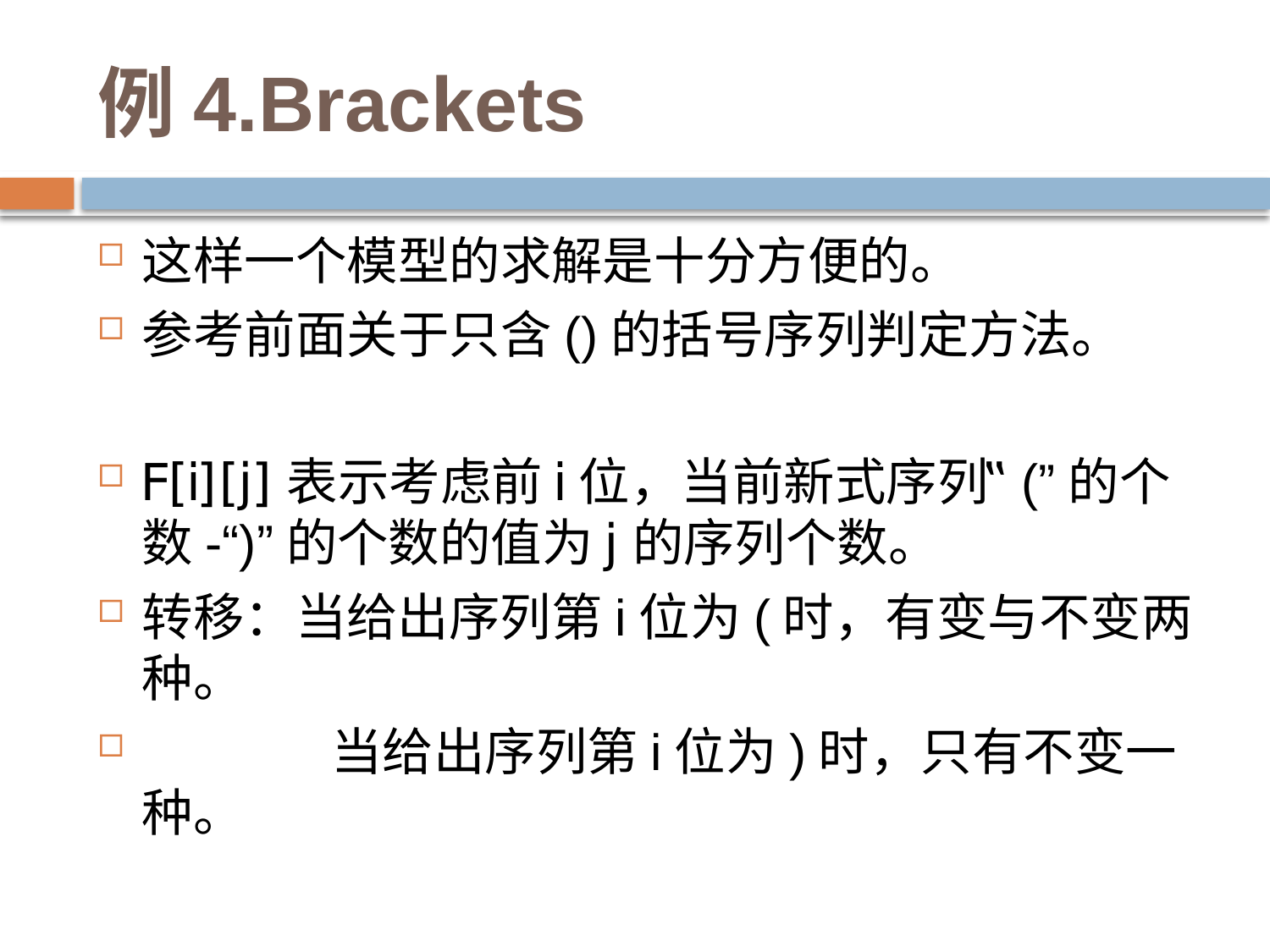

# 例4.Brackets
这样一个模型的求解是十分方便的。
参考前面关于只含()的括号序列判定方法。

F[i][j]表示考虑前i位，当前新式序列“(”的个数-“)”的个数的值为j的序列个数。
转移：当给出序列第i位为(时，有变与不变两种。
           当给出序列第i位为)时，只有不变一种。